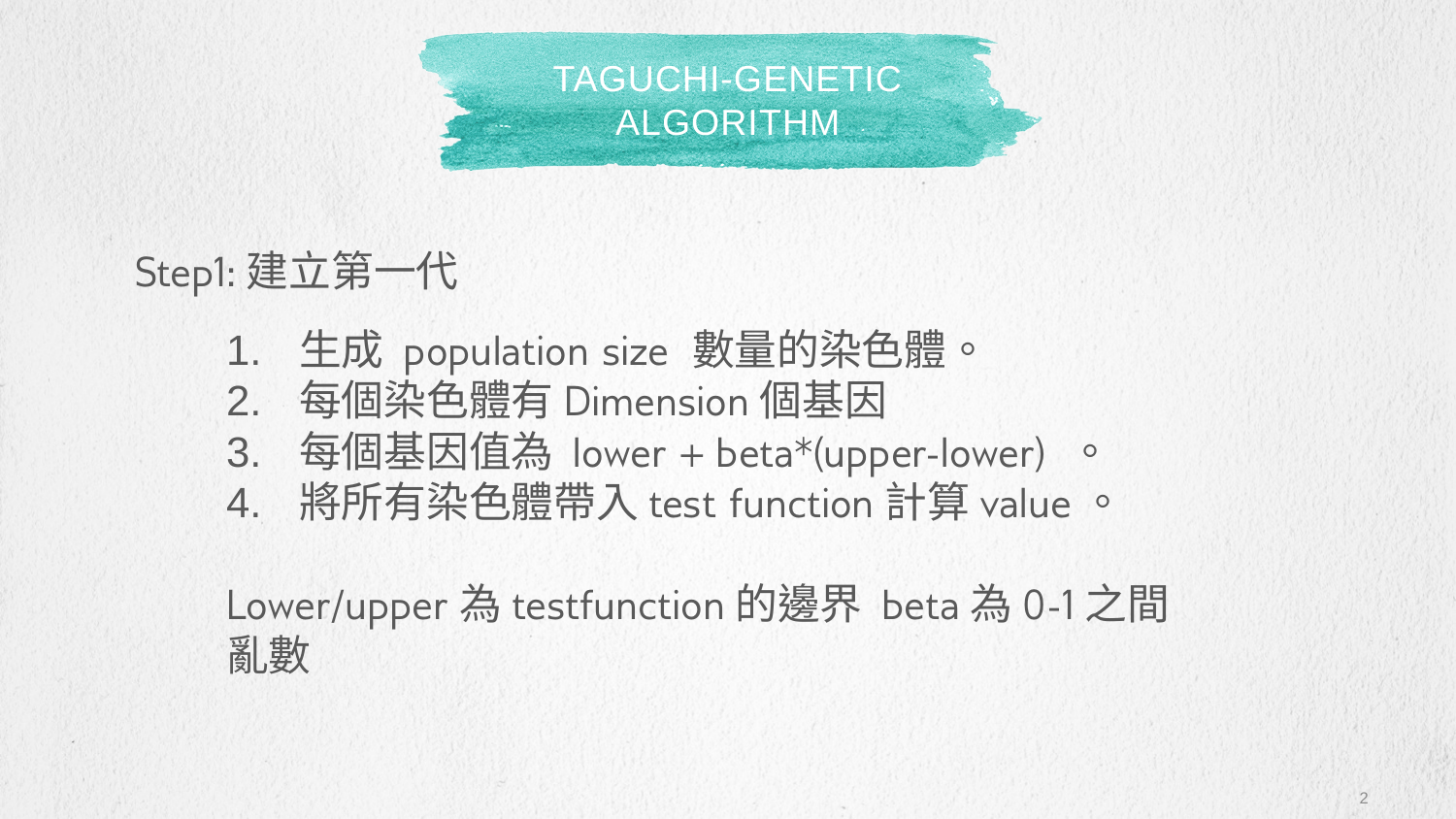

# Taguchi-Genetic Algorithm
Step1:建立第一代
生成 population size 數量的染色體。
每個染色體有Dimension個基因
每個基因值為 lower + beta*(upper-lower) 。
將所有染色體帶入test function計算value。

Lower/upper為testfunction的邊界 beta為0-1之間亂數

2